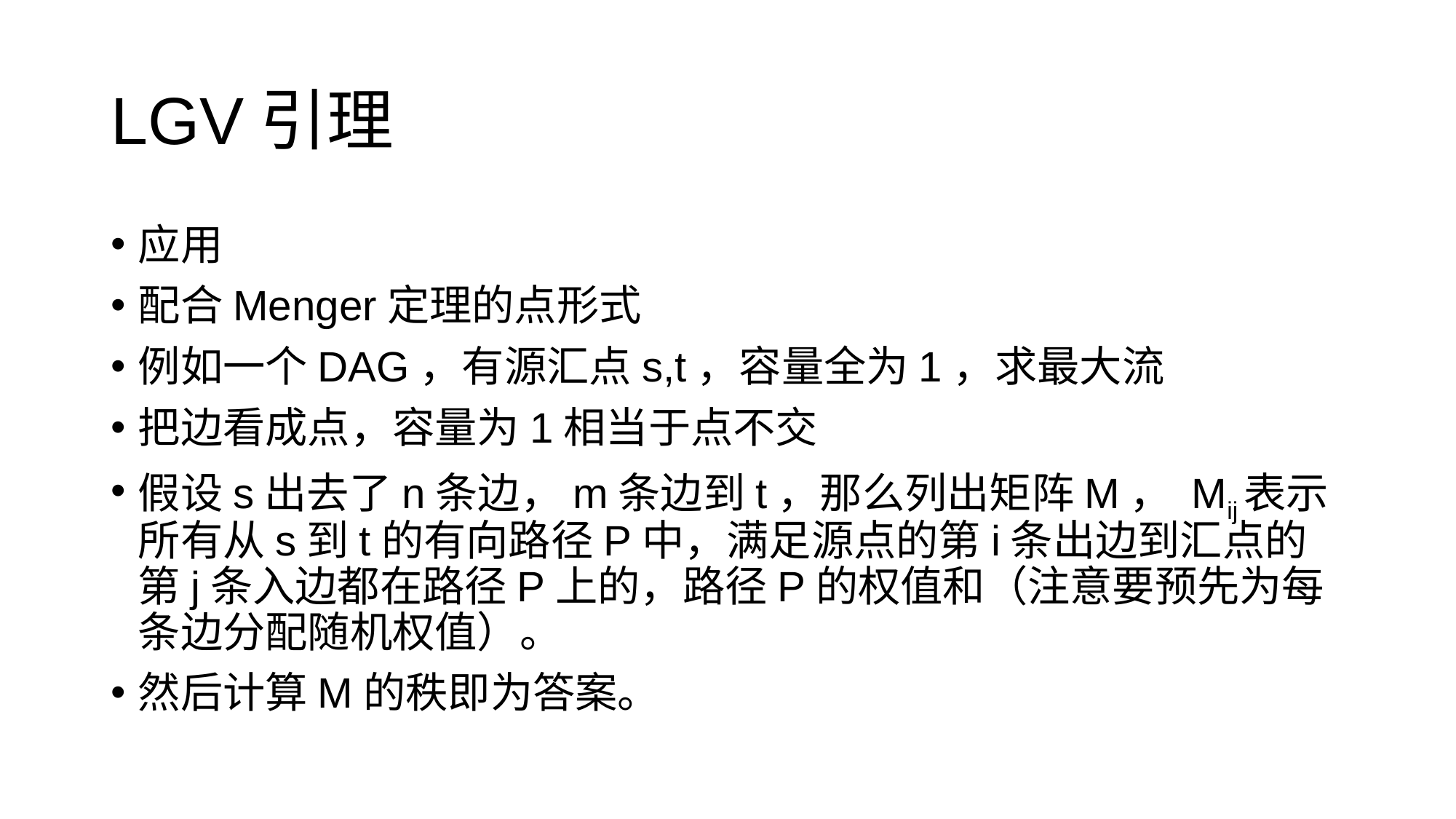

# LGV引理
应用
配合Menger定理的点形式
例如一个DAG，有源汇点s,t，容量全为1，求最大流
把边看成点，容量为1相当于点不交
假设s出去了n条边，m条边到t，那么列出矩阵M， Mij表示所有从s到t的有向路径P中，满足源点的第i条出边到汇点的第j条入边都在路径P上的，路径P的权值和（注意要预先为每条边分配随机权值）。
然后计算M的秩即为答案。